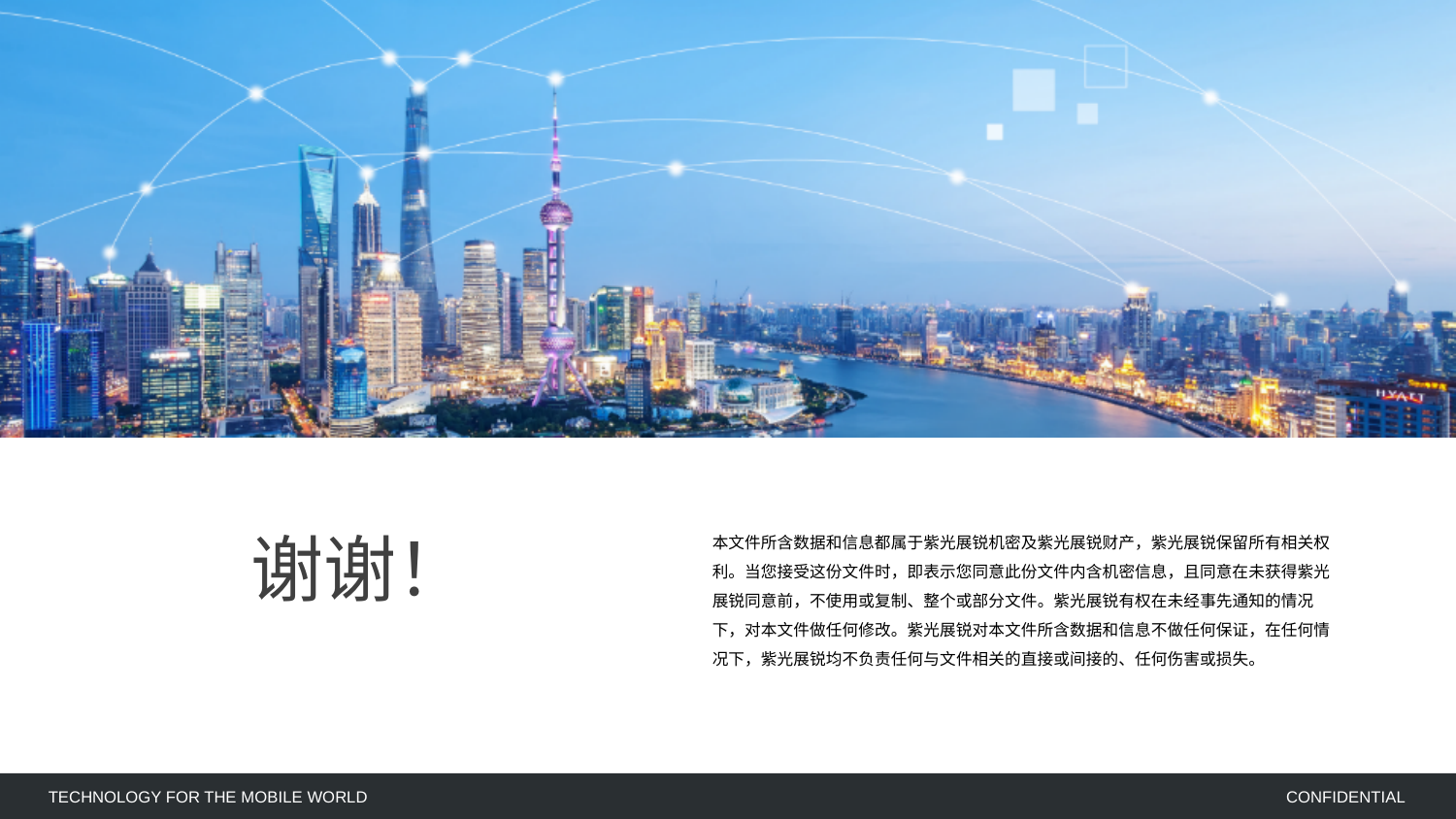

谢谢！
本文件所含数据和信息都属于紫光展锐机密及紫光展锐财产，紫光展锐保留所有相关权利。当您接受这份文件时，即表示您同意此份文件内含机密信息，且同意在未获得紫光展锐同意前，不使用或复制、整个或部分文件。紫光展锐有权在未经事先通知的情况下，对本文件做任何修改。紫光展锐对本文件所含数据和信息不做任何保证，在任何情况下，紫光展锐均不负责任何与文件相关的直接或间接的、任何伤害或损失。